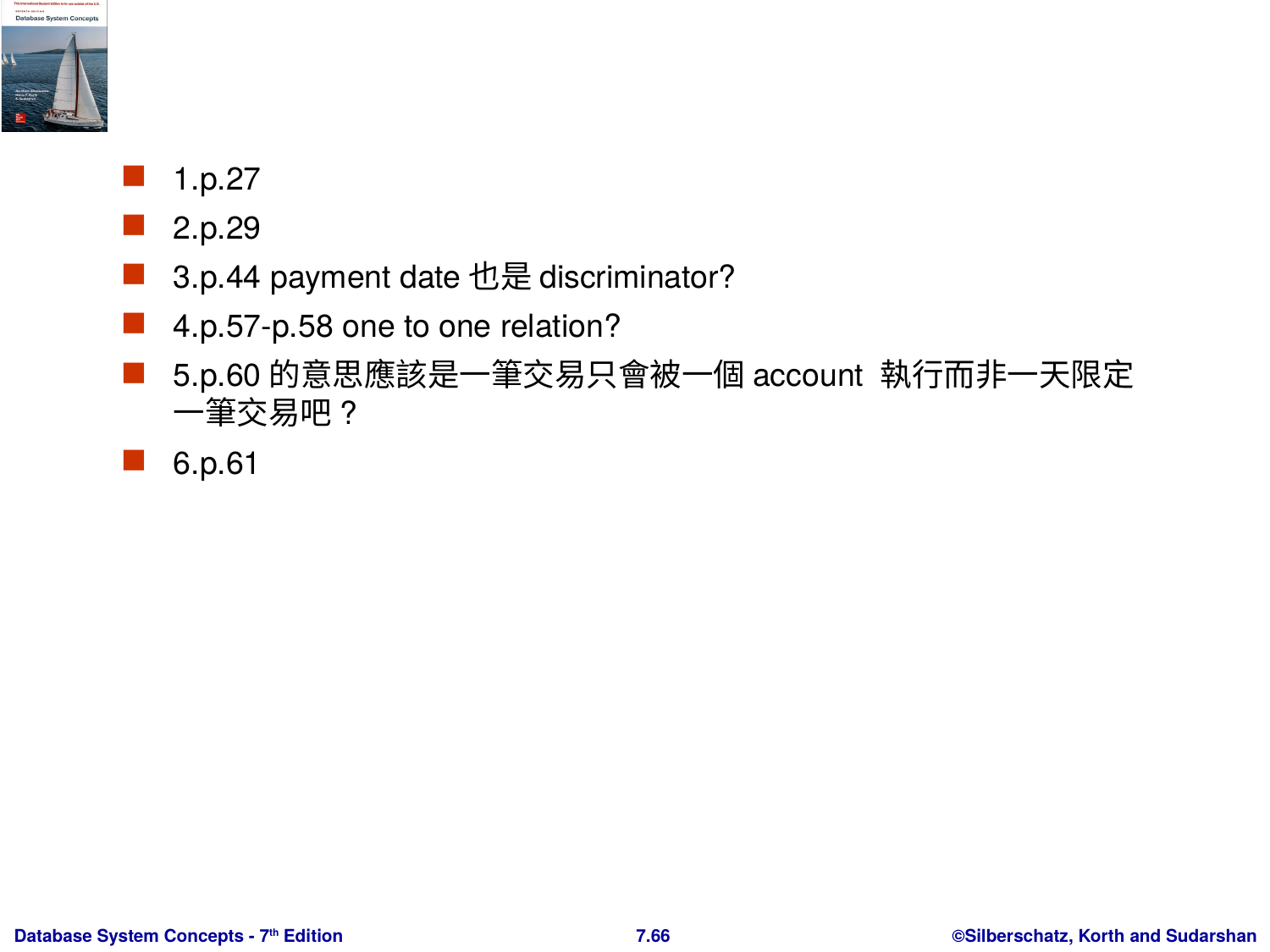

#
1.p.27
2.p.29
3.p.44 payment date也是discriminator?
4.p.57-p.58 one to one relation?
5.p.60的意思應該是一筆交易只會被一個account 執行而非一天限定一筆交易吧?
6.p.61